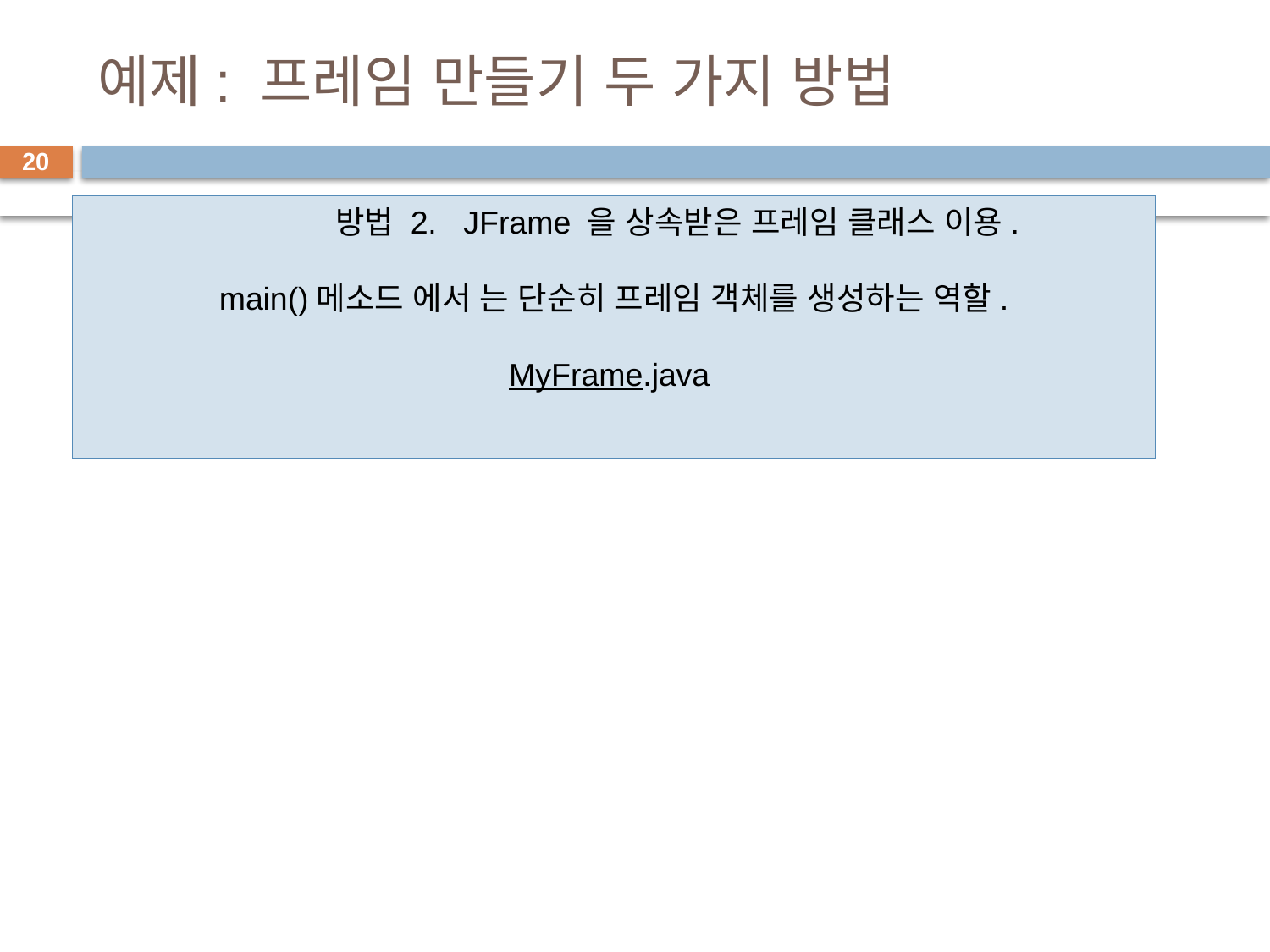

# 예제: 프레임 만들기 두 가지 방법
20
	방법 2.   JFrame 을 상속받은 프레임 클래스 이용.

main()메소드 에서 는 단순히 프레임 객체를 생성하는 역할.

MyFrame.java